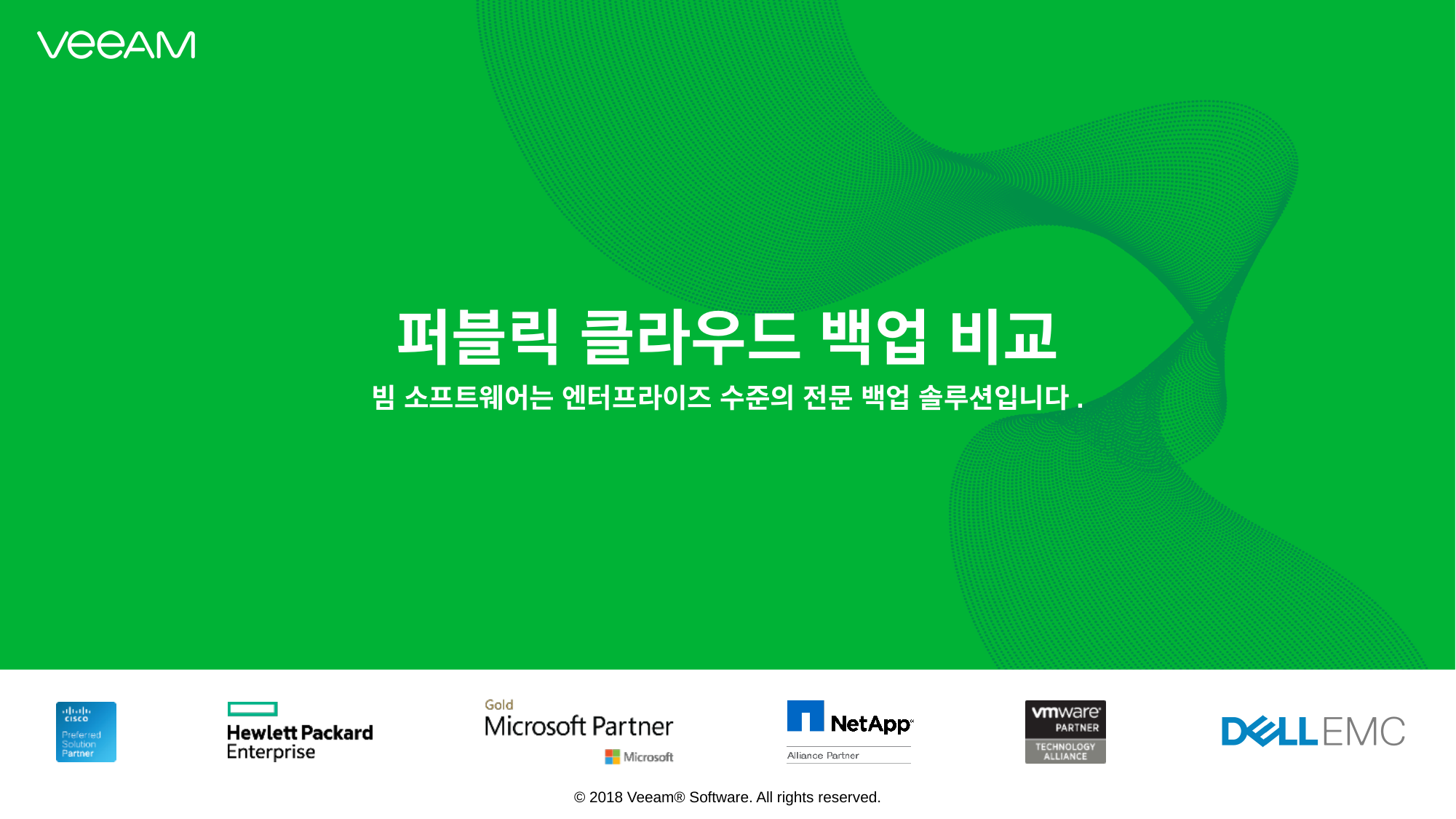

퍼블릭 클라우드 백업 비교
빔 소프트웨어는 엔터프라이즈 수준의 전문 백업 솔루션입니다.